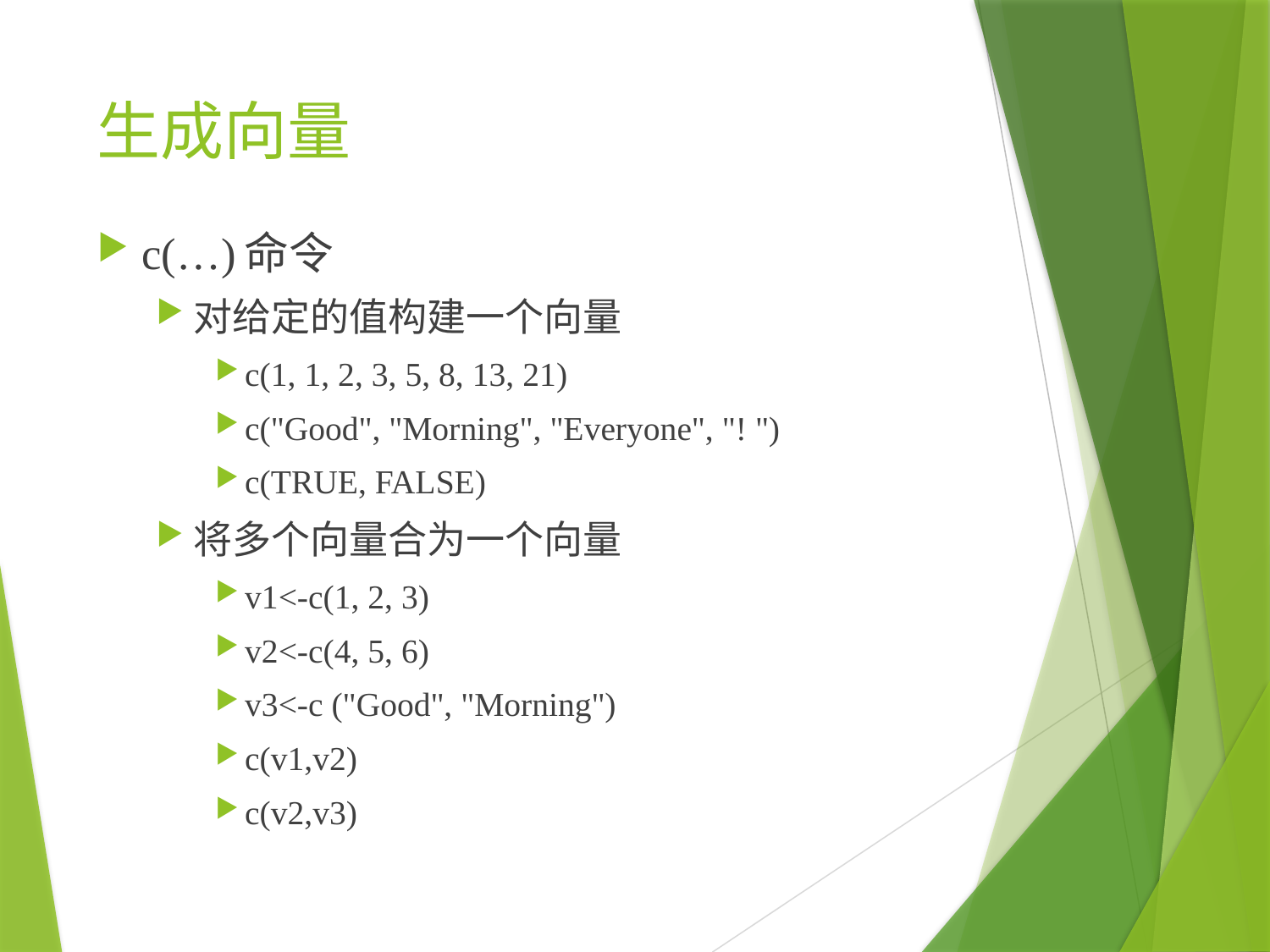

# 生成向量
c(…)命令
对给定的值构建一个向量
c(1, 1, 2, 3, 5, 8, 13, 21)
c("Good", "Morning", "Everyone", "! ")
c(TRUE, FALSE)
将多个向量合为一个向量
v1<-c(1, 2, 3)
v2<-c(4, 5, 6)
v3<-c ("Good", "Morning")
c(v1,v2)
c(v2,v3)